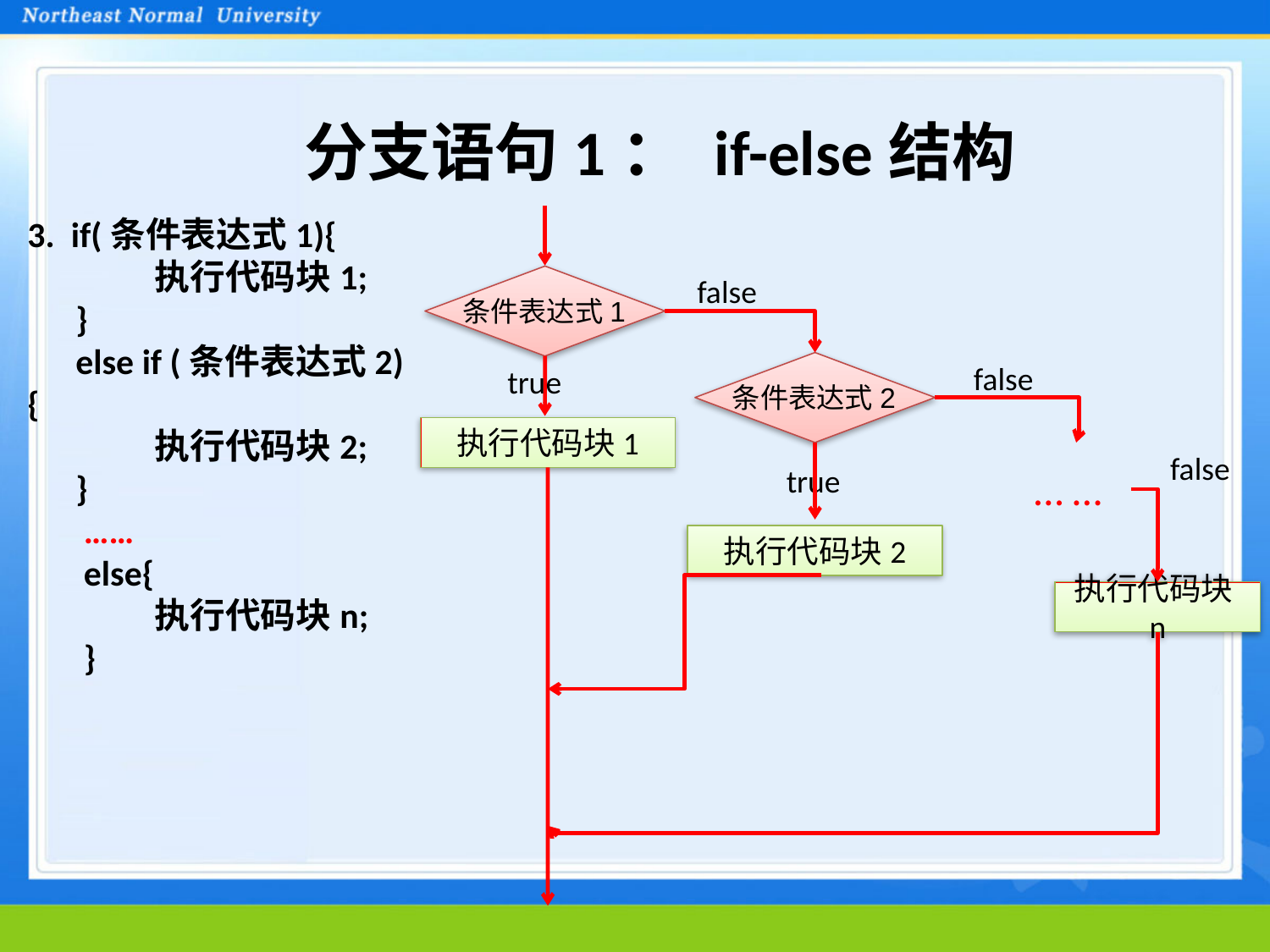

# 分支语句1： if-else结构
3.  if(条件表达式1){
	执行代码块1;
      }
      else if (条件表达式2){
	执行代码块2;
      }
       ……
       else{
	执行代码块n;
       }

false

条件表达式1

false
true
条件表达式2
执行代码块1
false
true
… …
执行代码块2
执行代码块n